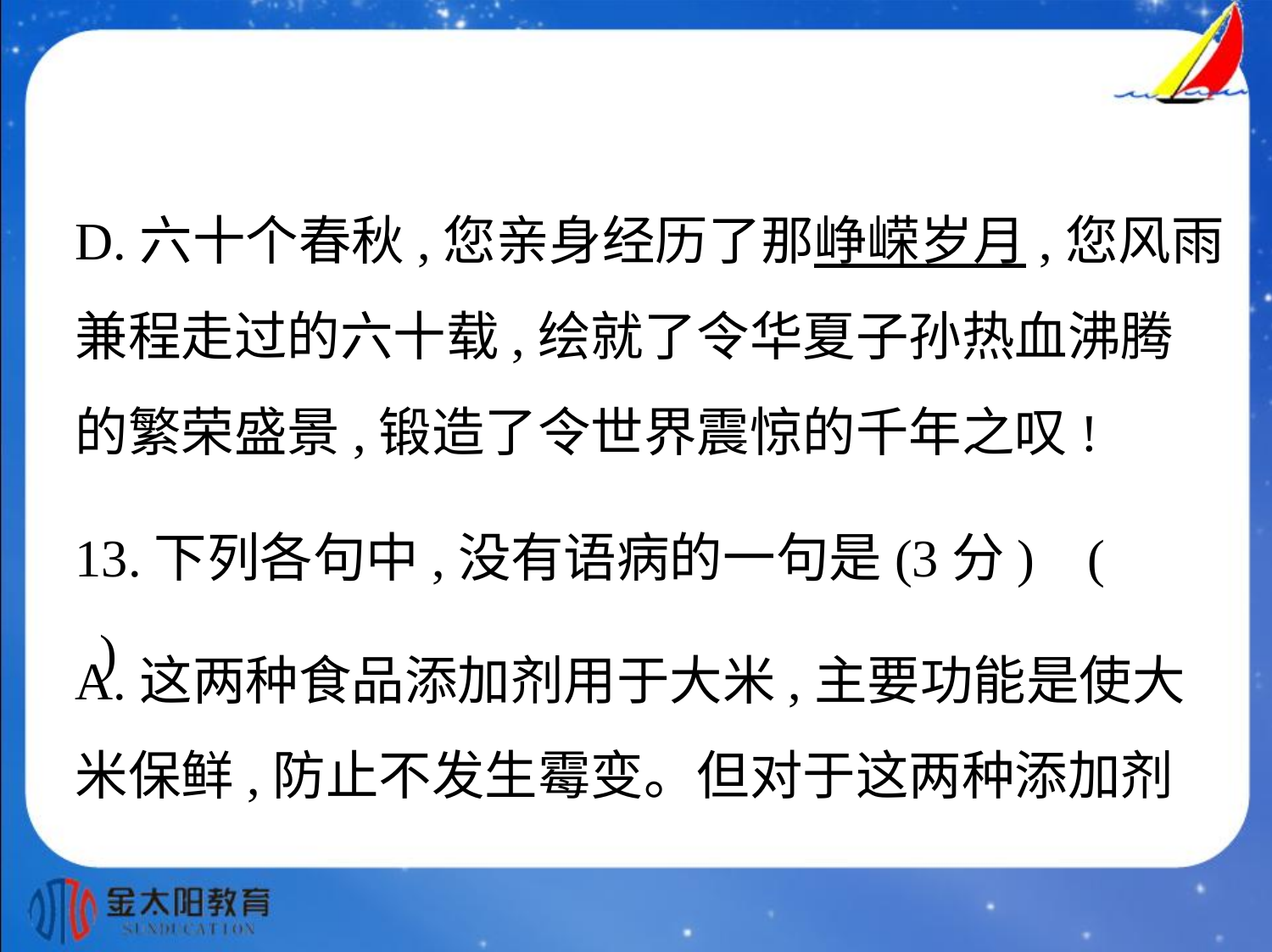

D.六十个春秋,您亲身经历了那峥嵘岁月,您风雨
兼程走过的六十载,绘就了令华夏子孙热血沸腾
的繁荣盛景,锻造了令世界震惊的千年之叹!
13.下列各句中,没有语病的一句是(3分) (　    )
A.这两种食品添加剂用于大米,主要功能是使大
米保鲜,防止不发生霉变。但对于这两种添加剂